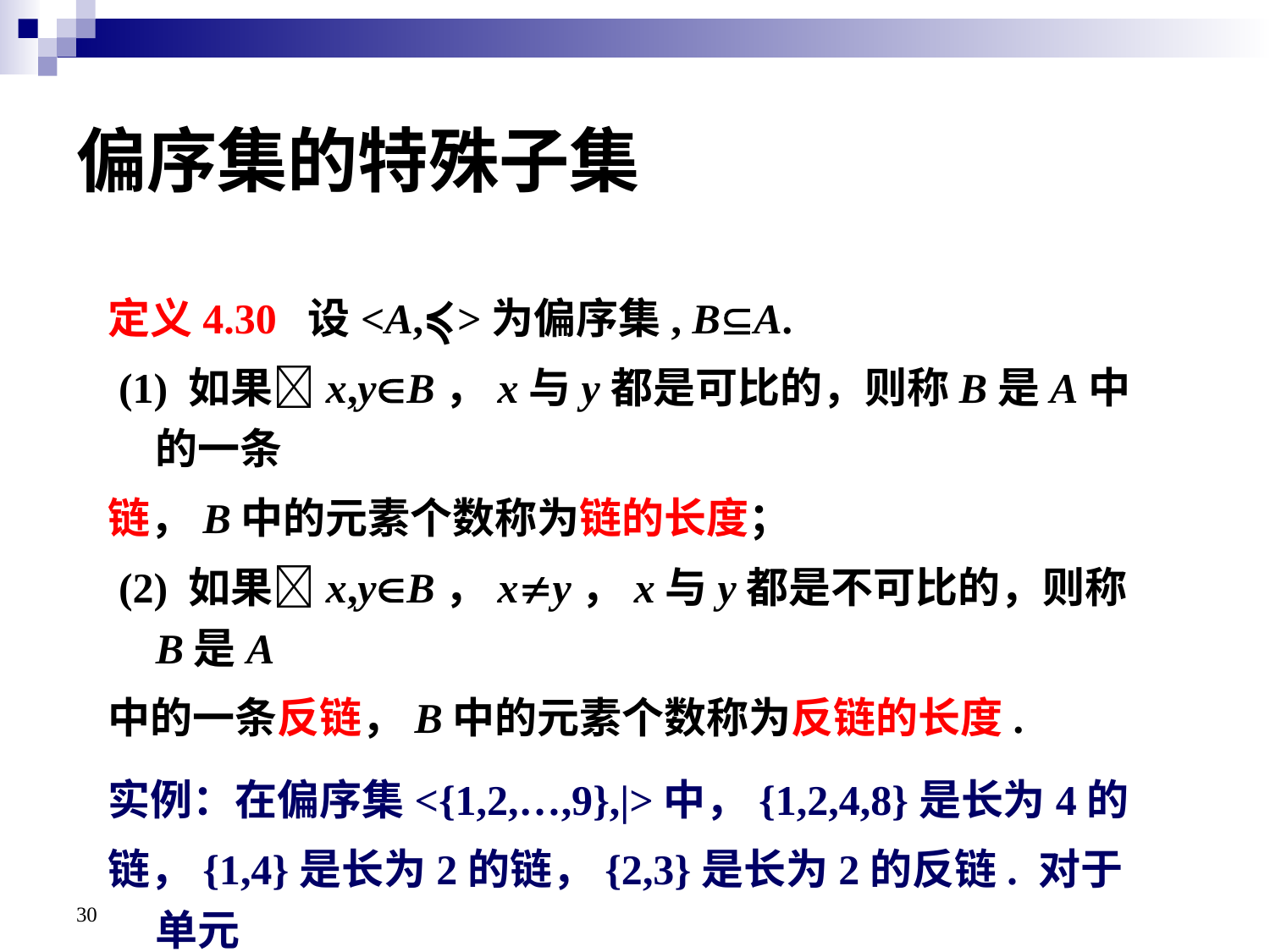

# 偏序集的特殊子集
定义4.30  设<A,≼>为偏序集, B⊆A.
 (1) 如果∀x,y∈B，x与y都是可比的，则称B是A中的一条
链，B中的元素个数称为链的长度；
 (2) 如果∀x,y∈B，x≠y，x与y都是不可比的，则称B是A
中的一条反链，B中的元素个数称为反链的长度.
实例：在偏序集<{1,2,…,9},|>中，{1,2,4,8}是长为4的
链，{1,4}是长为2的链，{2,3}是长为2的反链. 对于单元
集{2}，它的长度是1，既是链也是反链.
30